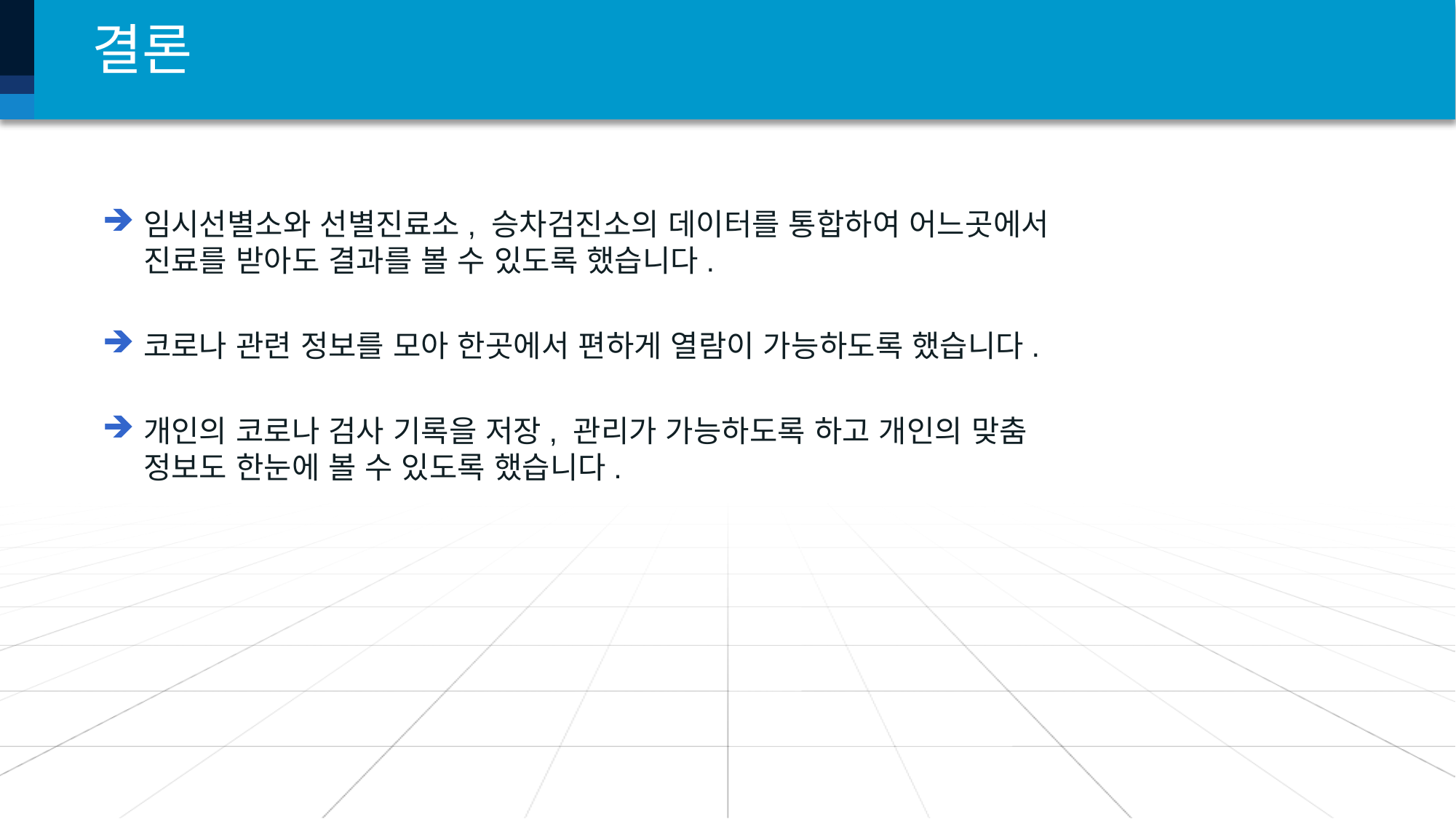

# 결론
임시선별소와 선별진료소, 승차검진소의 데이터를 통합하여 어느곳에서 진료를 받아도 결과를 볼 수 있도록 했습니다.

코로나 관련 정보를 모아 한곳에서 편하게 열람이 가능하도록 했습니다.

개인의 코로나 검사 기록을 저장, 관리가 가능하도록 하고 개인의 맞춤 정보도 한눈에 볼 수 있도록 했습니다.